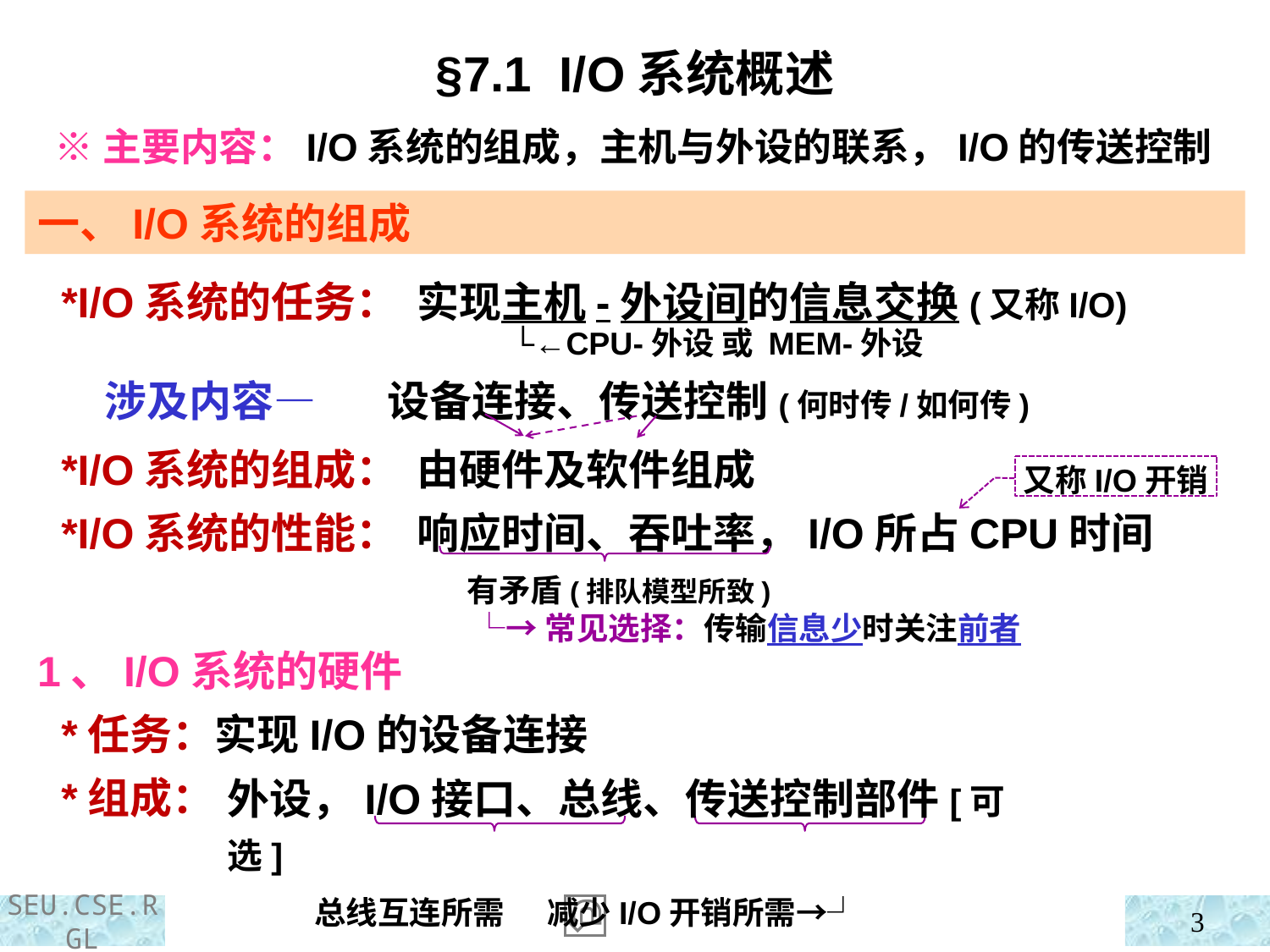

§7.1  I/O系统概述
  ※主要内容：I/O系统的组成，主机与外设的联系，I/O的传送控制
一、I/O系统的组成
  *I/O系统的任务：

      涉及内容—
  *I/O系统的组成：
  *I/O系统的性能：
  实现主机-外设间的信息交换(又称I/O)
              └←CPU-外设 或 MEM-外设
设备连接、传送控制(何时传/如何传)
  由硬件及软件组成
  响应时间、吞吐率，I/O所占CPU时间
          有矛盾(排队模型所致)
            └→常见选择：传输信息少时关注前者

又称I/O开销
1、I/O系统的硬件
  *任务：实现I/O的设备连接
  *组成：
外设，I/O接口、总线、传送控制部件[可选]
           总线互连所需      减少I/O开销所需→┘

3